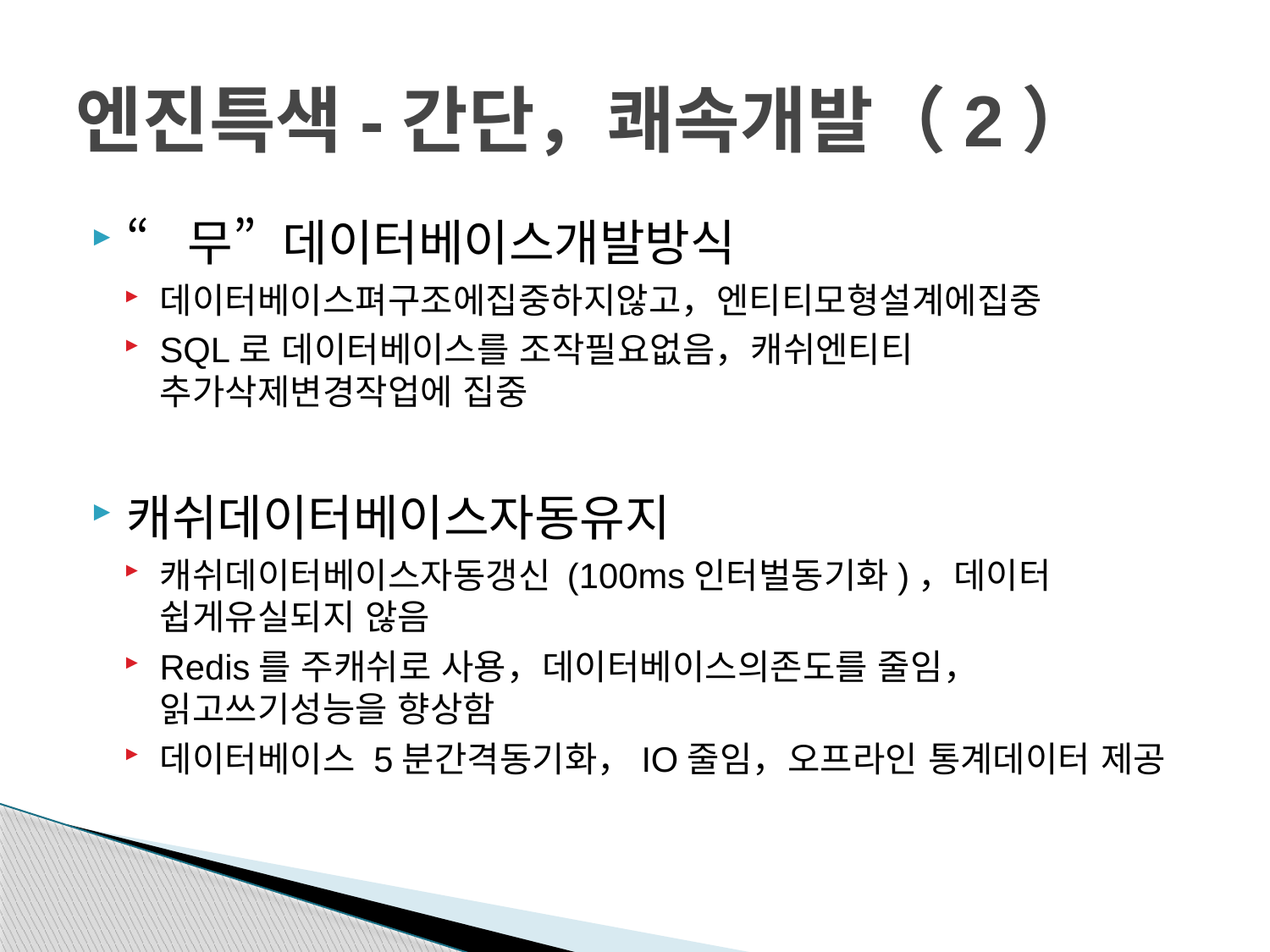

# 엔진특색-간단，쾌속개발（2）
“무”데이터베이스개발방식
데이터베이스펴구조에집중하지않고，엔티티모형설계에집중
SQL로 데이터베이스를 조작필요없음，캐쉬엔티티 추가삭제변경작업에 집중

캐쉬데이터베이스자동유지
캐쉬데이터베이스자동갱신 (100ms인터벌동기화)，데이터 쉽게유실되지 않음
Redis를 주캐쉬로 사용，데이터베이스의존도를 줄임，읽고쓰기성능을 향상함
데이터베이스 5분간격동기화，IO줄임，오프라인 통계데이터 제공